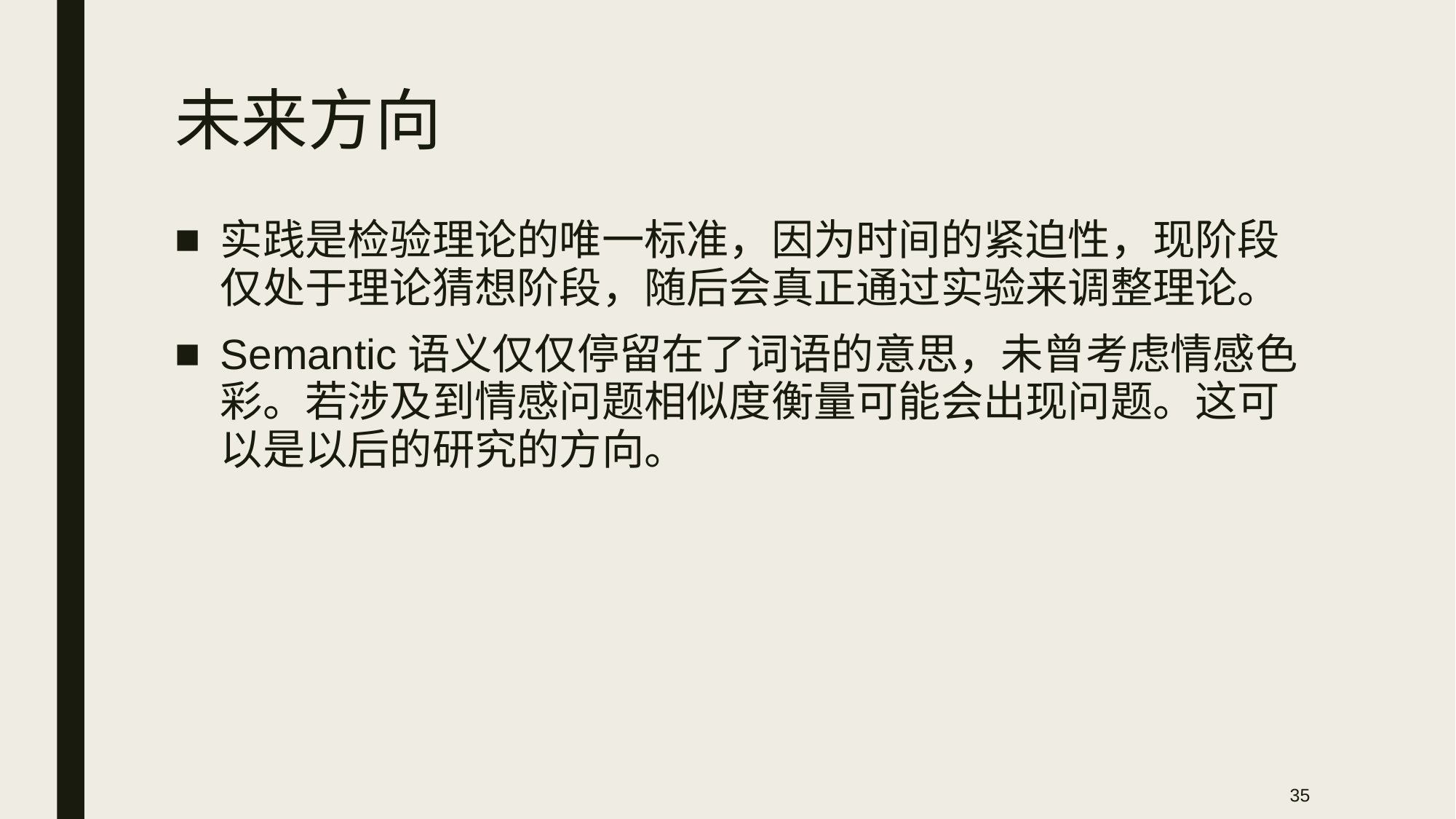

# 未来方向
实践是检验理论的唯一标准，因为时间的紧迫性，现阶段仅处于理论猜想阶段，随后会真正通过实验来调整理论。
Semantic语义仅仅停留在了词语的意思，未曾考虑情感色彩。若涉及到情感问题相似度衡量可能会出现问题。这可以是以后的研究的方向。

35